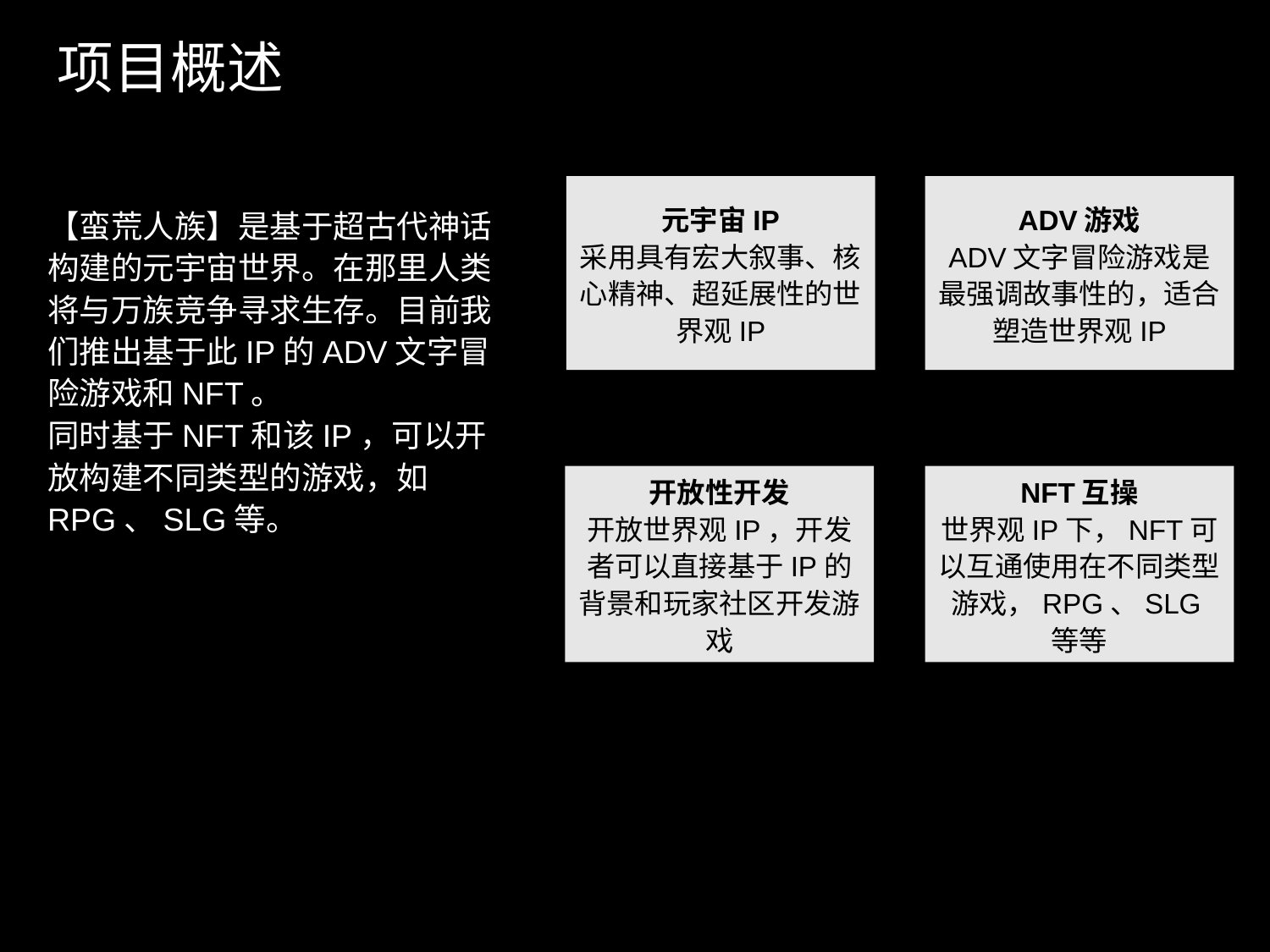

项目概述
元宇宙IP
采用具有宏大叙事、核心精神、超延展性的世界观IP
ADV游戏
ADV文字冒险游戏是最强调故事性的，适合塑造世界观IP
【蛮荒人族】是基于超古代神话构建的元宇宙世界。在那里人类将与万族竞争寻求生存。目前我们推出基于此IP的ADV文字冒险游戏和NFT。
同时基于NFT和该IP，可以开放构建不同类型的游戏，如RPG、SLG等。
开放性开发
开放世界观IP，开发者可以直接基于IP的背景和玩家社区开发游戏
NFT互操
世界观IP下，NFT可以互通使用在不同类型游戏，RPG、SLG等等